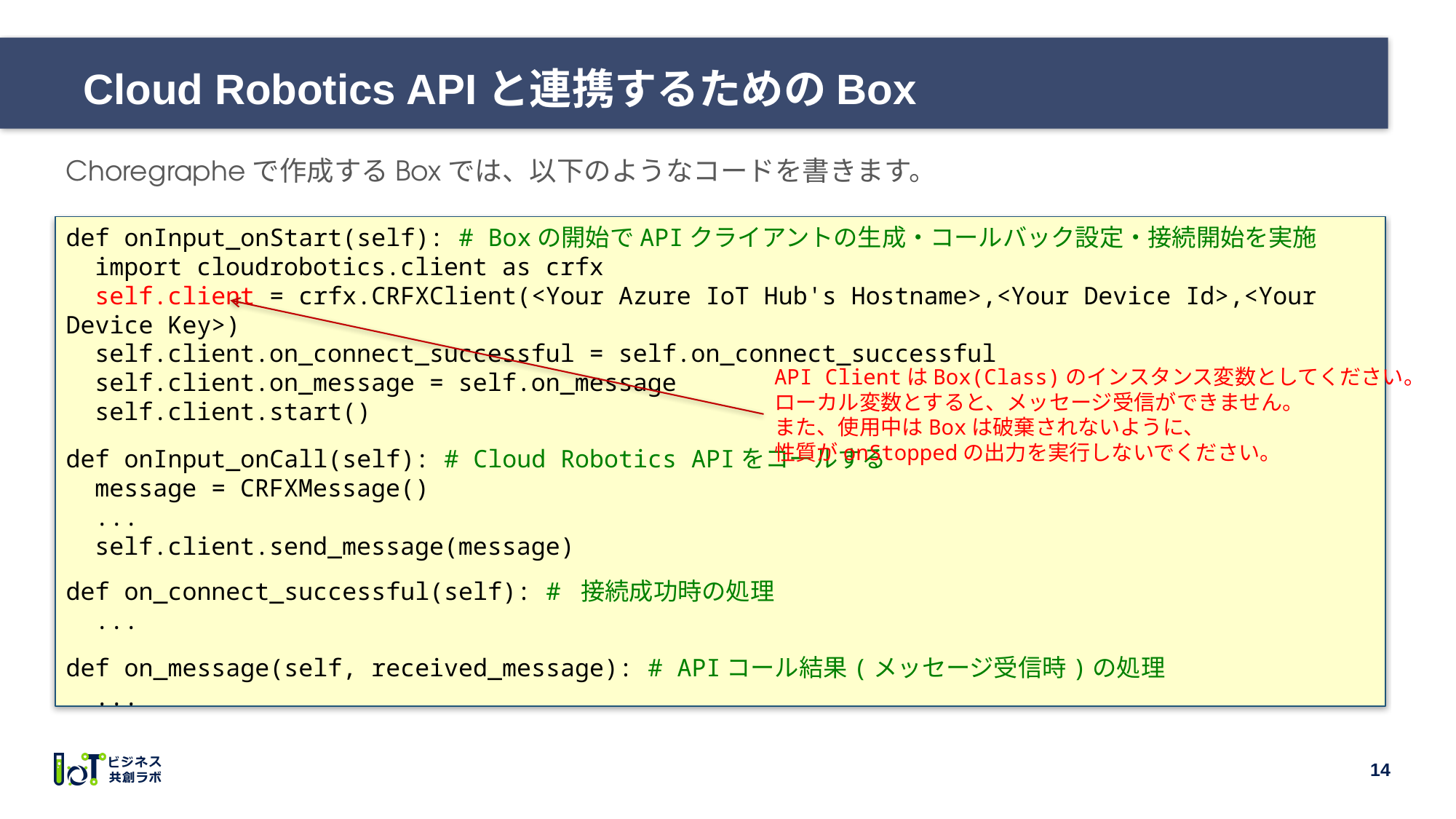

# Cloud Robotics APIと連携するためのBox
Choregrapheで作成するBoxでは、以下のようなコードを書きます。
def onInput_onStart(self): # Boxの開始でAPIクライアントの生成・コールバック設定・接続開始を実施
  import cloudrobotics.client as crfx
  self.client = crfx.CRFXClient(<Your Azure IoT Hub's Hostname>,<Your Device Id>,<Your Device Key>)
  self.client.on_connect_successful = self.on_connect_successful
  self.client.on_message = self.on_message
  self.client.start()

def onInput_onCall(self): # Cloud Robotics APIをコールする
  message = CRFXMessage()
  ...
  self.client.send_message(message)

def on_connect_successful(self): # 接続成功時の処理
  ...

def on_message(self, received_message): # APIコール結果(メッセージ受信時)の処理
  ...

API ClientはBox(Class)のインスタンス変数としてください。
ローカル変数とすると、メッセージ受信ができません。
また、使用中はBoxは破棄されないように、
性質がonStoppedの出力を実行しないでください。